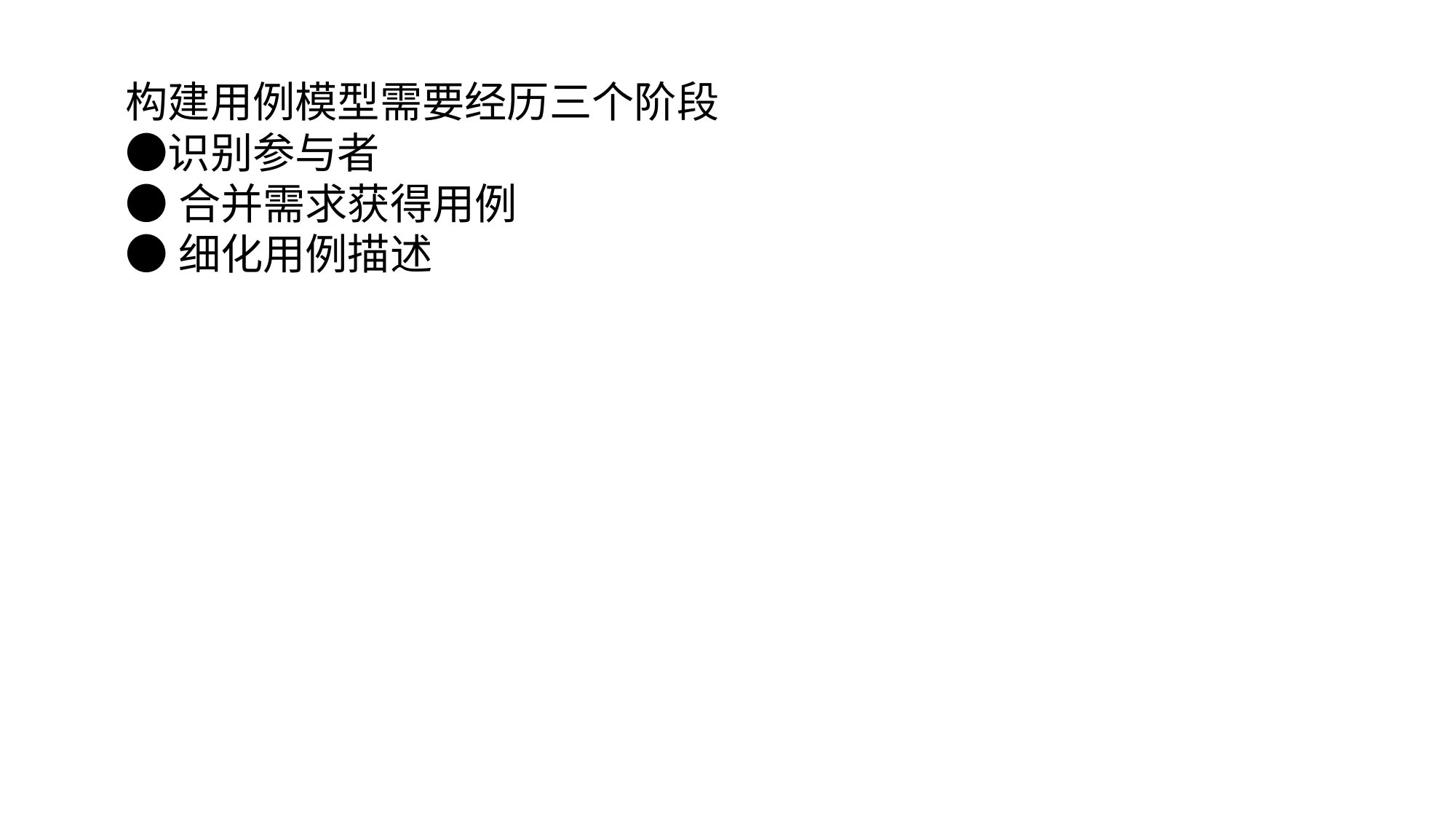

构建用例模型需要经历三个阶段●识别参与者
●合并需求获得用例
●细化用例描述